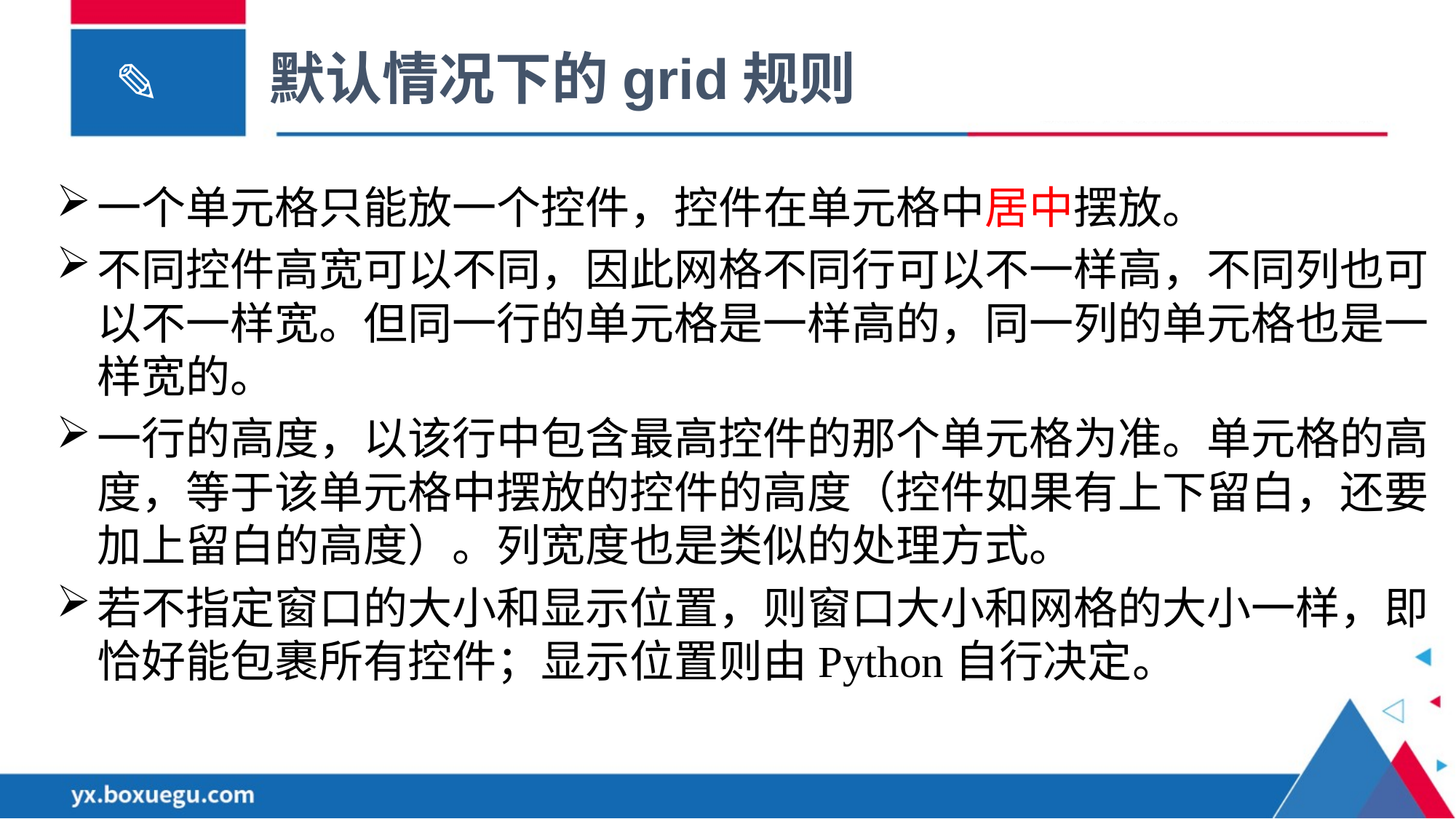

默认情况下的grid规则

一个单元格只能放一个控件，控件在单元格中居中摆放。
不同控件高宽可以不同，因此网格不同行可以不一样高，不同列也可以不一样宽。但同一行的单元格是一样高的，同一列的单元格也是一样宽的。
一行的高度，以该行中包含最高控件的那个单元格为准。单元格的高度，等于该单元格中摆放的控件的高度（控件如果有上下留白，还要加上留白的高度）。列宽度也是类似的处理方式。
若不指定窗口的大小和显示位置，则窗口大小和网格的大小一样，即恰好能包裹所有控件；显示位置则由Python自行决定。